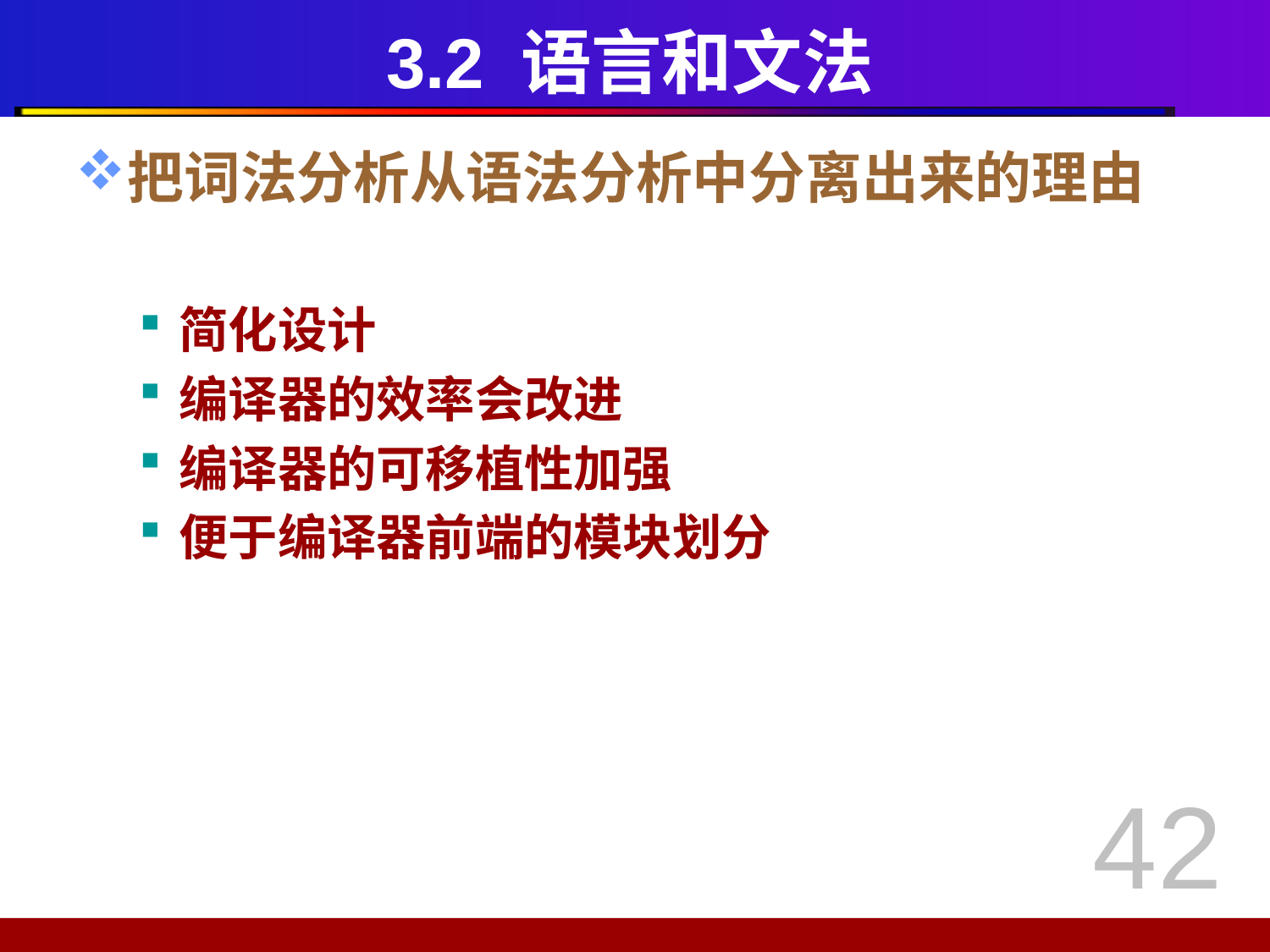

# 3.2 语言和文法
把词法分析从语法分析中分离出来的理由

简化设计
编译器的效率会改进
编译器的可移植性加强
便于编译器前端的模块划分

42